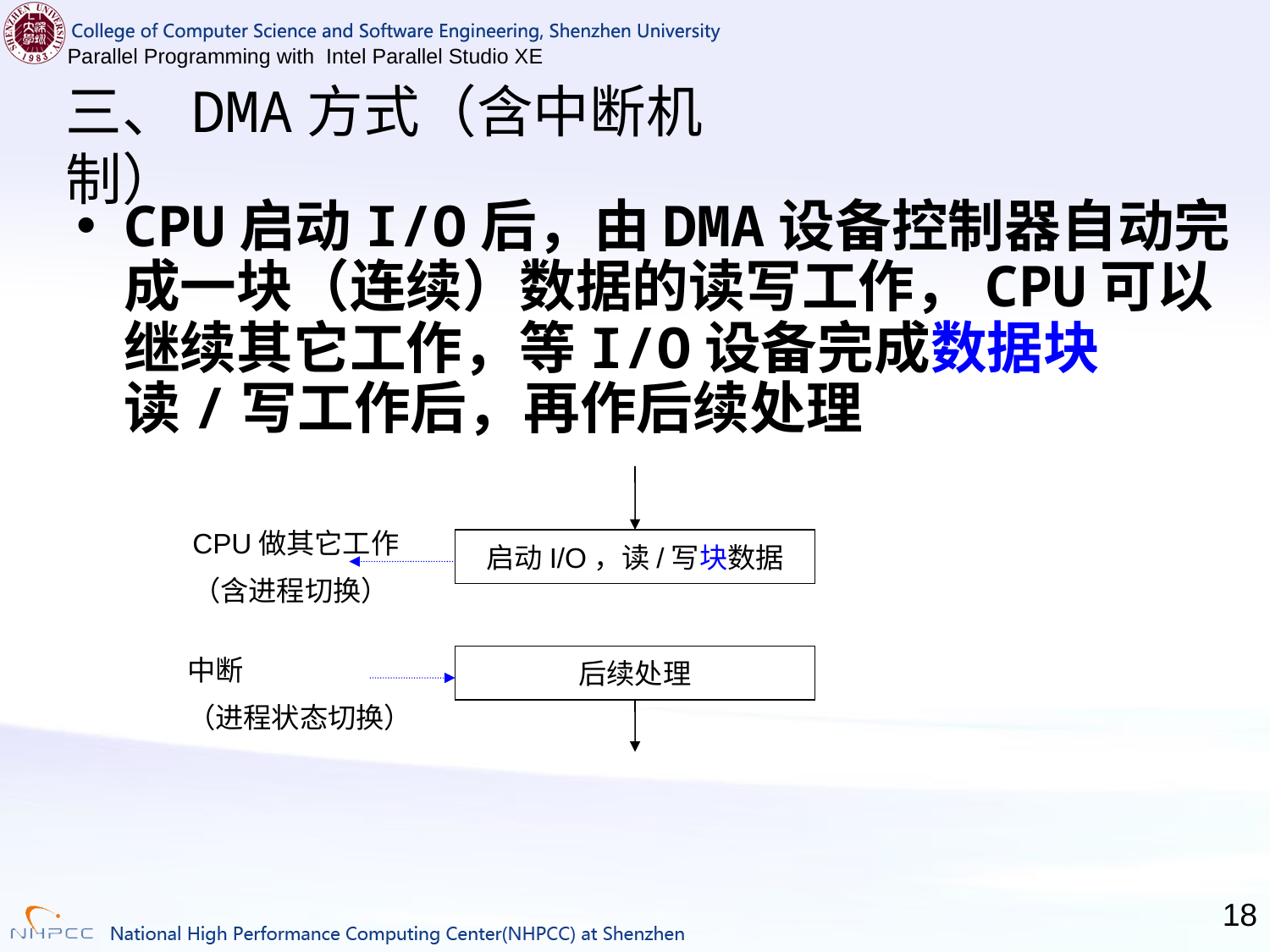

# 三、DMA方式（含中断机制）
CPU启动I/O后，由DMA设备控制器自动完成一块（连续）数据的读写工作，CPU可以继续其它工作，等I/O设备完成数据块读/写工作后，再作后续处理

CPU做其它工作
（含进程切换）
启动I/O，读/写块数据

中断
（进程状态切换）
后续处理

18